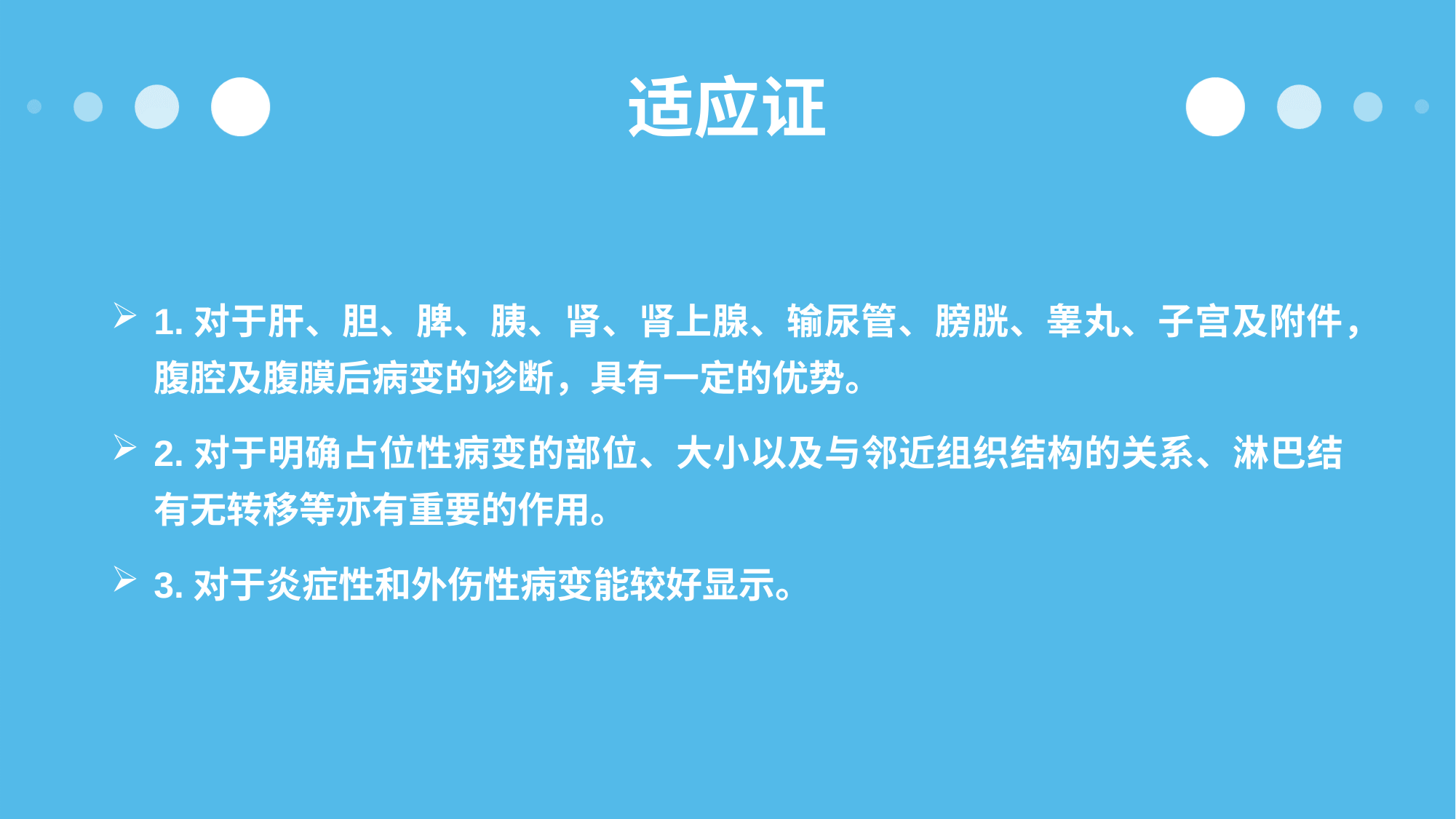

# 适应证

1.对于肝、胆、脾、胰、肾、肾上腺、输尿管、膀胱、睾丸、子宫及附件，腹腔及腹膜后病变的诊断，具有一定的优势。
2.对于明确占位性病变的部位、大小以及与邻近组织结构的关系、淋巴结有无转移等亦有重要的作用。
3.对于炎症性和外伤性病变能较好显示。